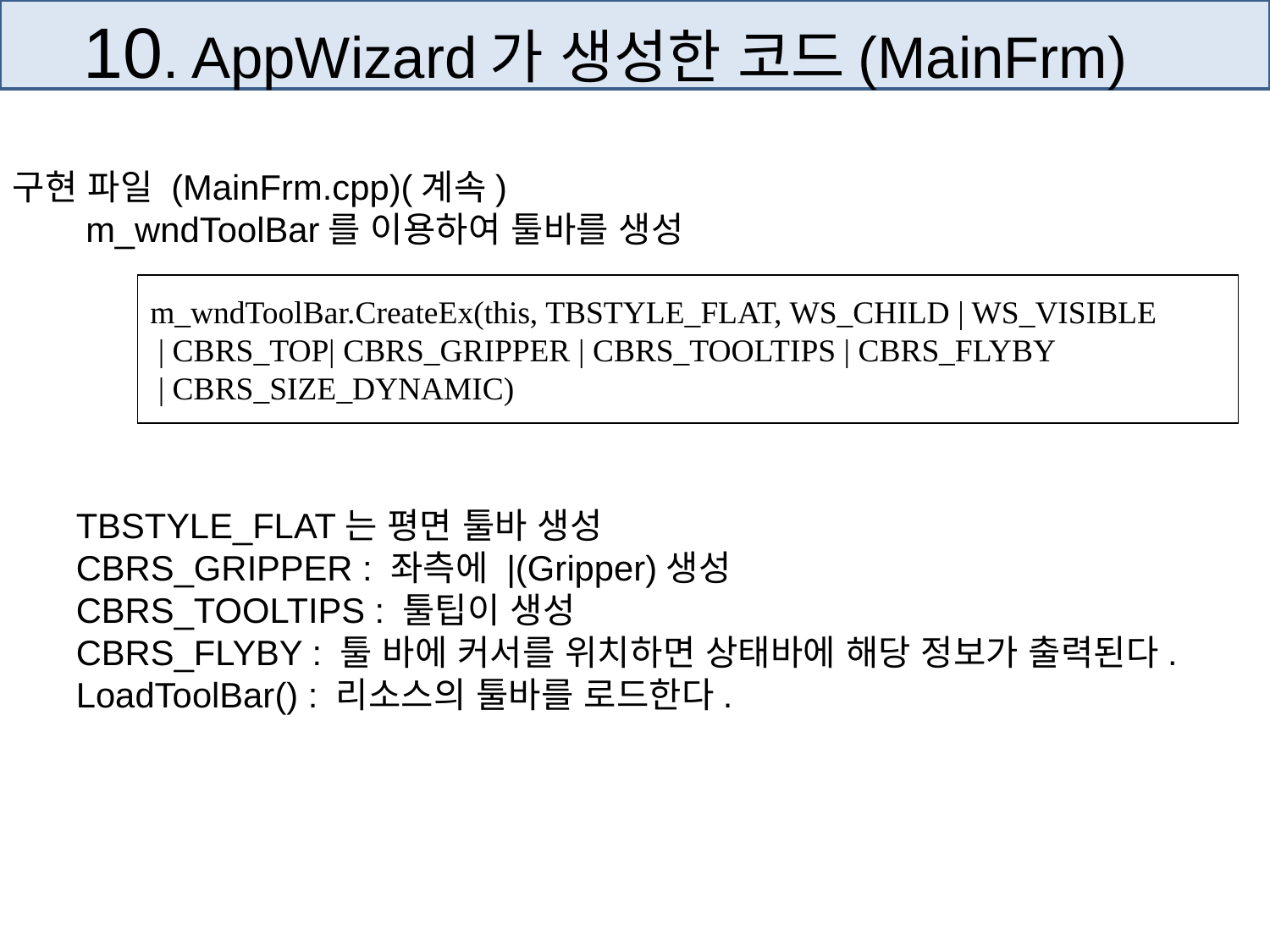

# 10. AppWizard가 생성한 코드(MainFrm)
구현 파일 (MainFrm.cpp)(계속)
 m_wndToolBar를 이용하여 툴바를 생성

TBSTYLE_FLAT는 평면 툴바 생성
CBRS_GRIPPER : 좌측에 |(Gripper)생성
CBRS_TOOLTIPS : 툴팁이 생성
CBRS_FLYBY : 툴 바에 커서를 위치하면 상태바에 해당 정보가 출력된다.
LoadToolBar() : 리소스의 툴바를 로드한다.
m_wndToolBar.CreateEx(this, TBSTYLE_FLAT, WS_CHILD | WS_VISIBLE
 | CBRS_TOP| CBRS_GRIPPER | CBRS_TOOLTIPS | CBRS_FLYBY
 | CBRS_SIZE_DYNAMIC)